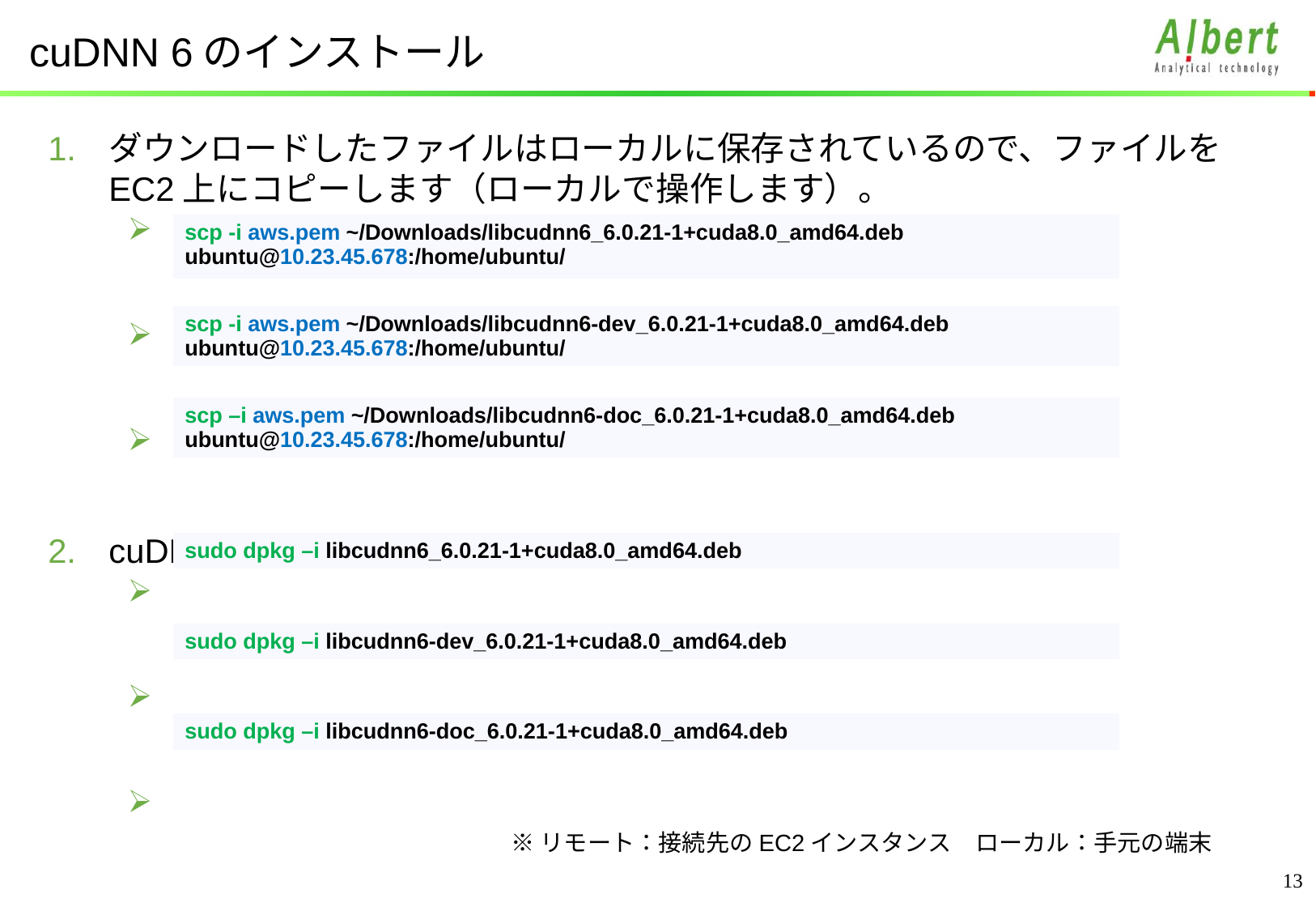

# cuDNN 6のインストール
ダウンロードしたファイルはローカルに保存されているので、ファイルをEC2上にコピーします（ローカルで操作します）。

cuDNNをインストールします（リモートで操作します）。

| scp -i aws.pem ~/Downloads/libcudnn6\_6.0.21-1+cuda8.0\_amd64.deb ubuntu@10.23.45.678:/home/ubuntu/ |
| --- |
| scp -i aws.pem ~/Downloads/libcudnn6-dev\_6.0.21-1+cuda8.0\_amd64.deb ubuntu@10.23.45.678:/home/ubuntu/ |
| --- |
| scp –i aws.pem ~/Downloads/libcudnn6-doc\_6.0.21-1+cuda8.0\_amd64.deb ubuntu@10.23.45.678:/home/ubuntu/ |
| --- |
| sudo dpkg –i libcudnn6\_6.0.21-1+cuda8.0\_amd64.deb |
| --- |
| sudo dpkg –i libcudnn6-dev\_6.0.21-1+cuda8.0\_amd64.deb |
| --- |
| sudo dpkg –i libcudnn6-doc\_6.0.21-1+cuda8.0\_amd64.deb |
| --- |
※リモート：接続先のEC2インスタンス　ローカル：手元の端末

13